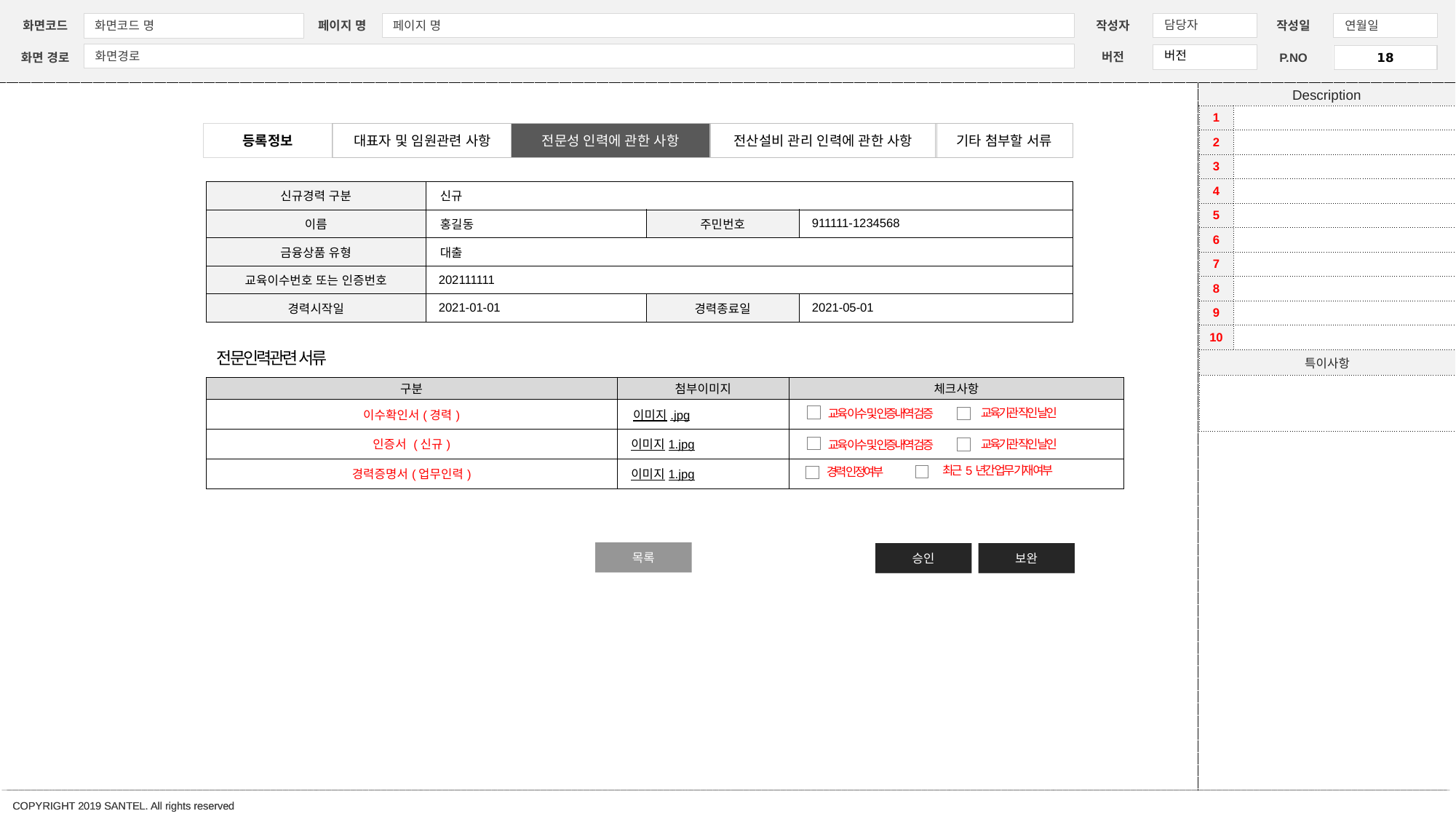

| 1 |  |
| --- | --- |
| 2 |  |
| 3 |  |
| 4 |  |
| 5 |  |
| 6 |  |
| 7 |  |
| 8 |  |
| 9 |  |
| 10 |  |
| 특이사항 |  |
|  |  |
등록정보
대표자 및 임원관련 사항
전문성 인력에 관한 사항
전산설비 관리 인력에 관한 사항
기타 첨부할 서류
| 신규경력 구분 | 신규 |  |  |
| --- | --- | --- | --- |
| 이름 | 홍길동 | 주민번호 | 911111-1234568 |
| 금융상품 유형 | 대출 |  |  |
| 교육이수번호 또는 인증번호 | 202111111 |  |  |
| 경력시작일 | 2021-01-01 | 경력종료일 | 2021-05-01 |
전문인력관련 서류
| 구분 | 첨부이미지 | 체크사항 |
| --- | --- | --- |
| 이수확인서(경력) | 이미지.jpg |  |
| 인증서 (신규) | 이미지1.jpg |  |
| 경력증명서(업무인력) | 이미지1.jpg |  |
교육기관 직인 날인
교육 이수 및 인증내역 검증

교육기관 직인 날인
교육 이수 및 인증내역 검증

최근5년간 업무 기재 여부
경력 인정여부

목록
승인
보완